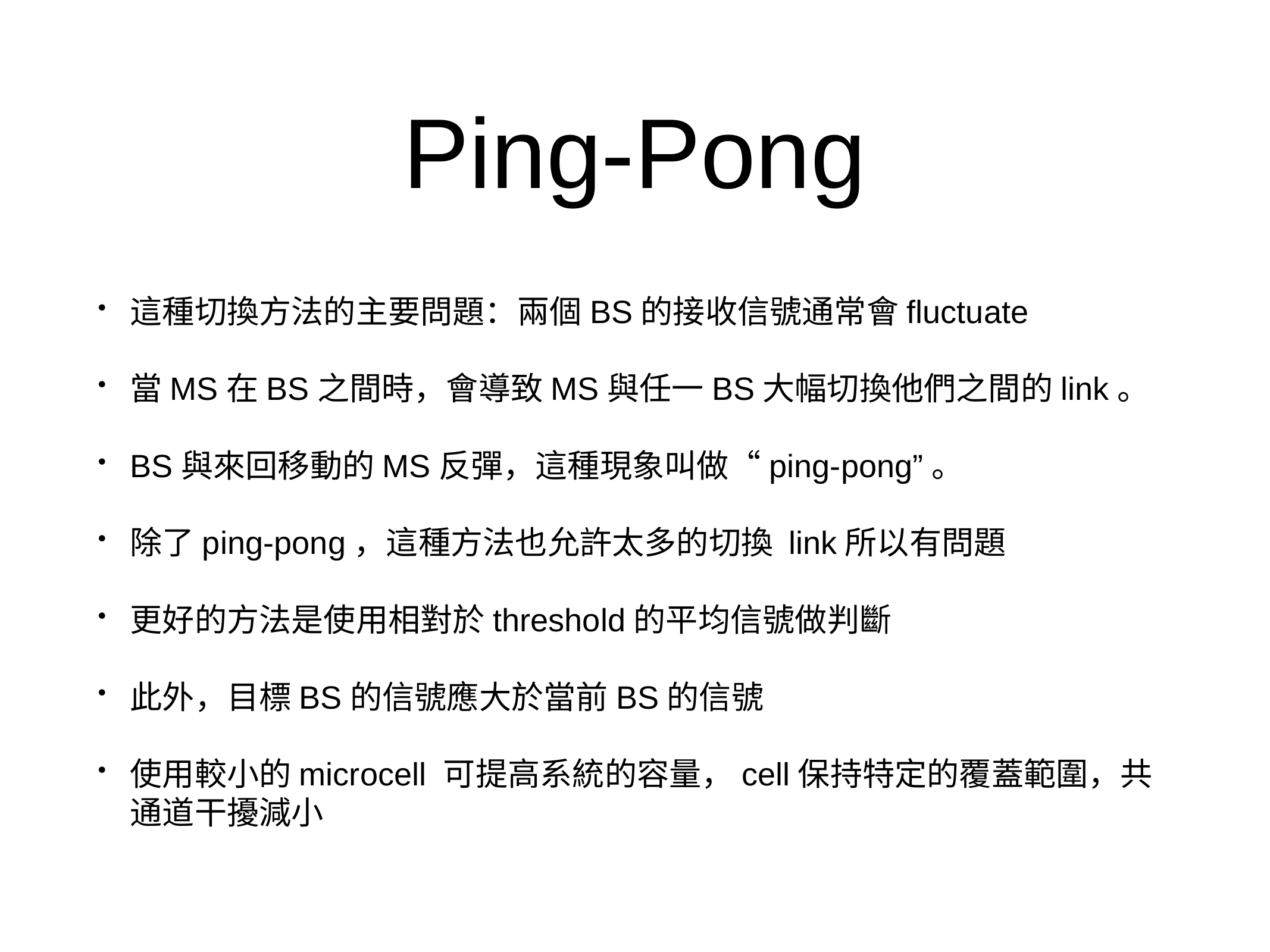

# Ping-Pong
這種切換方法的主要問題：兩個BS的接收信號通常會fluctuate
當MS在BS之間時，會導致MS與任一BS大幅切換他們之間的link。
BS與來回移動的MS反彈，這種現象叫做“ping-pong”。
除了ping-pong，這種方法也允許太多的切換 link所以有問題
更好的方法是使用相對於threshold的平均信號做判斷
此外，目標BS的信號應大於當前BS的信號
使用較小的microcell 可提高系統的容量，cell保持特定的覆蓋範圍，共通道干擾減小